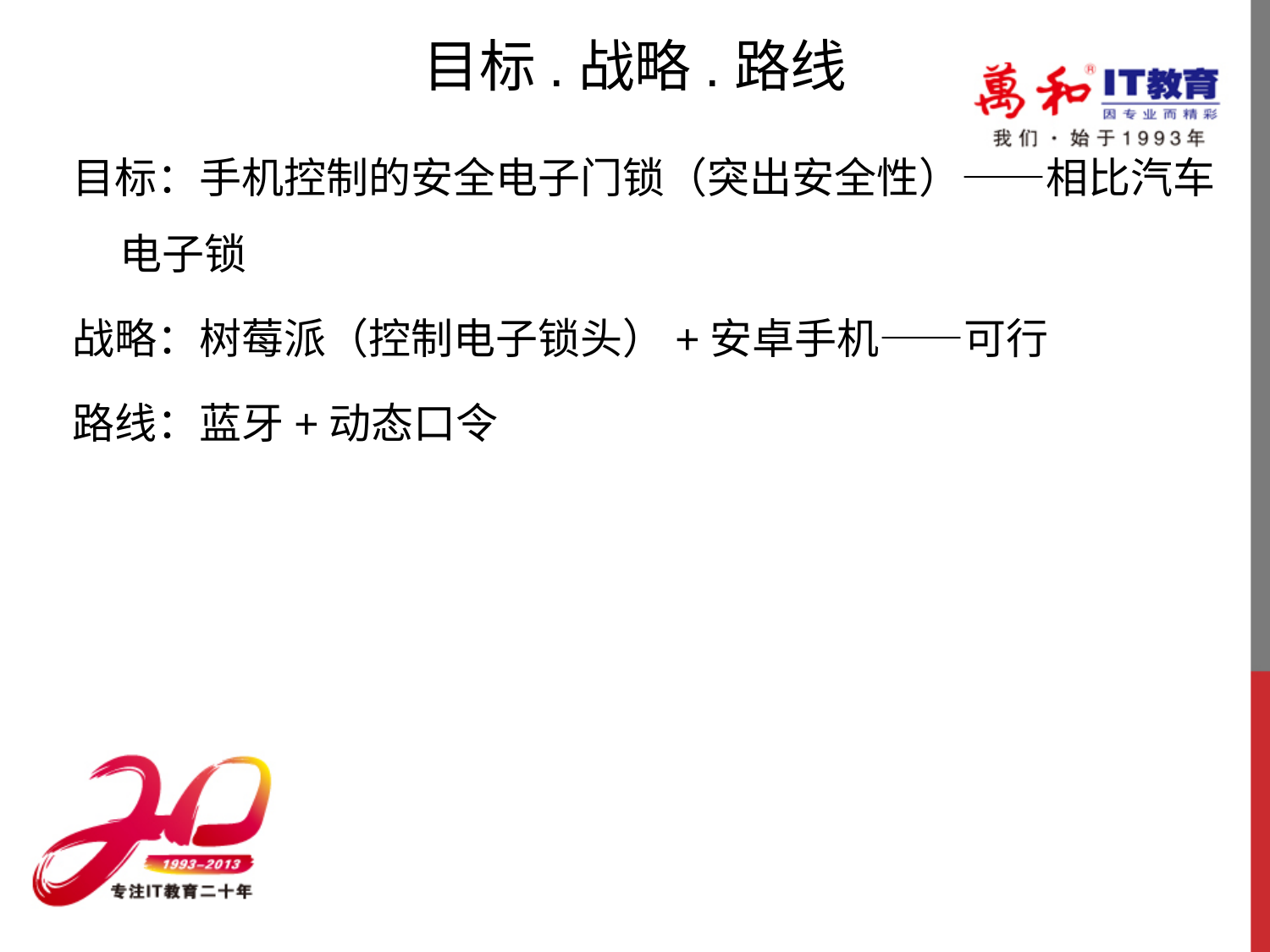

# 目标.战略.路线
目标：手机控制的安全电子门锁（突出安全性）——相比汽车电子锁
战略：树莓派（控制电子锁头）+安卓手机——可行
路线：蓝牙+动态口令